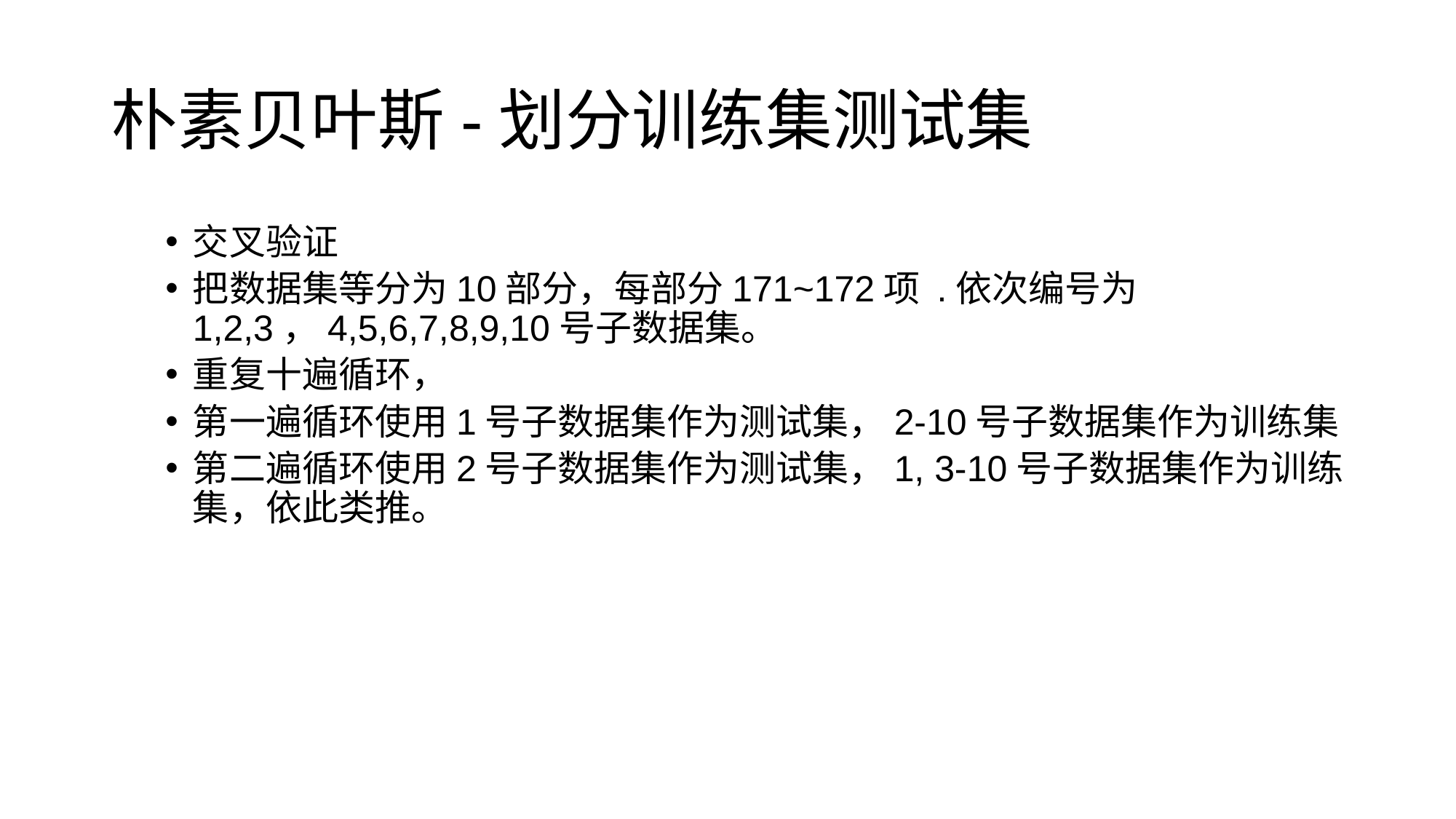

# 朴素贝叶斯-划分训练集测试集
交叉验证
把数据集等分为10部分，每部分171~172项 .依次编号为1,2,3，4,5,6,7,8,9,10号子数据集。
重复十遍循环，
第一遍循环使用1号子数据集作为测试集，2-10号子数据集作为训练集
第二遍循环使用2号子数据集作为测试集，1, 3-10号子数据集作为训练集，依此类推。